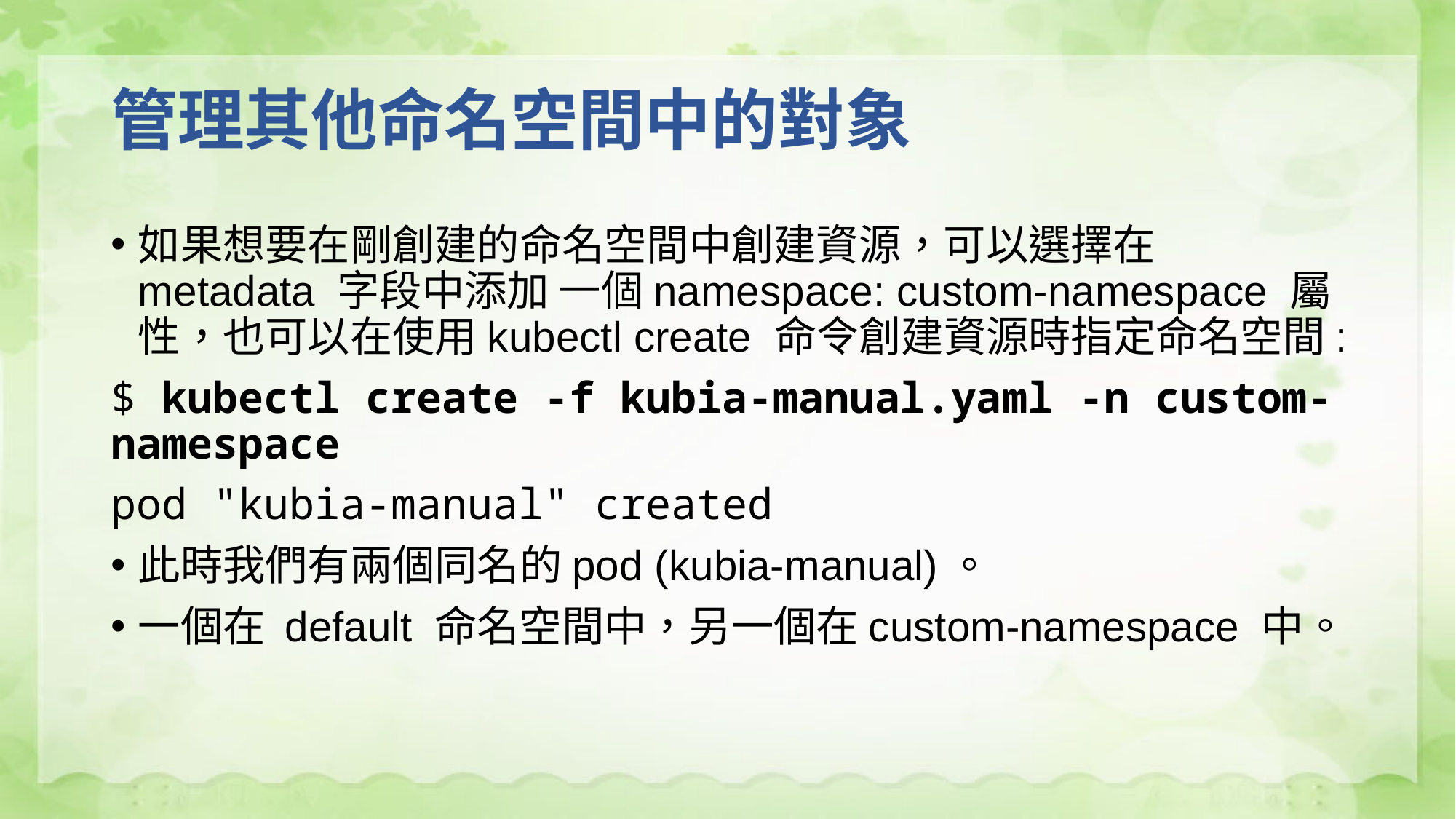

# 管理其他命名空間中的對象
如果想要在剛創建的命名空間中創建資源，可以選擇在 metadata 字段中添加 一個namespace: custom-namespace 屬性，也可以在使用kubectl create 命令創建資源時指定命名空間:
$ kubectl create -f kubia-manual.yaml -n custom-namespace
pod "kubia-manual" created
此時我們有兩個同名的pod (kubia-manual)。
一個在 default 命名空間中，另一個在custom-namespace 中。